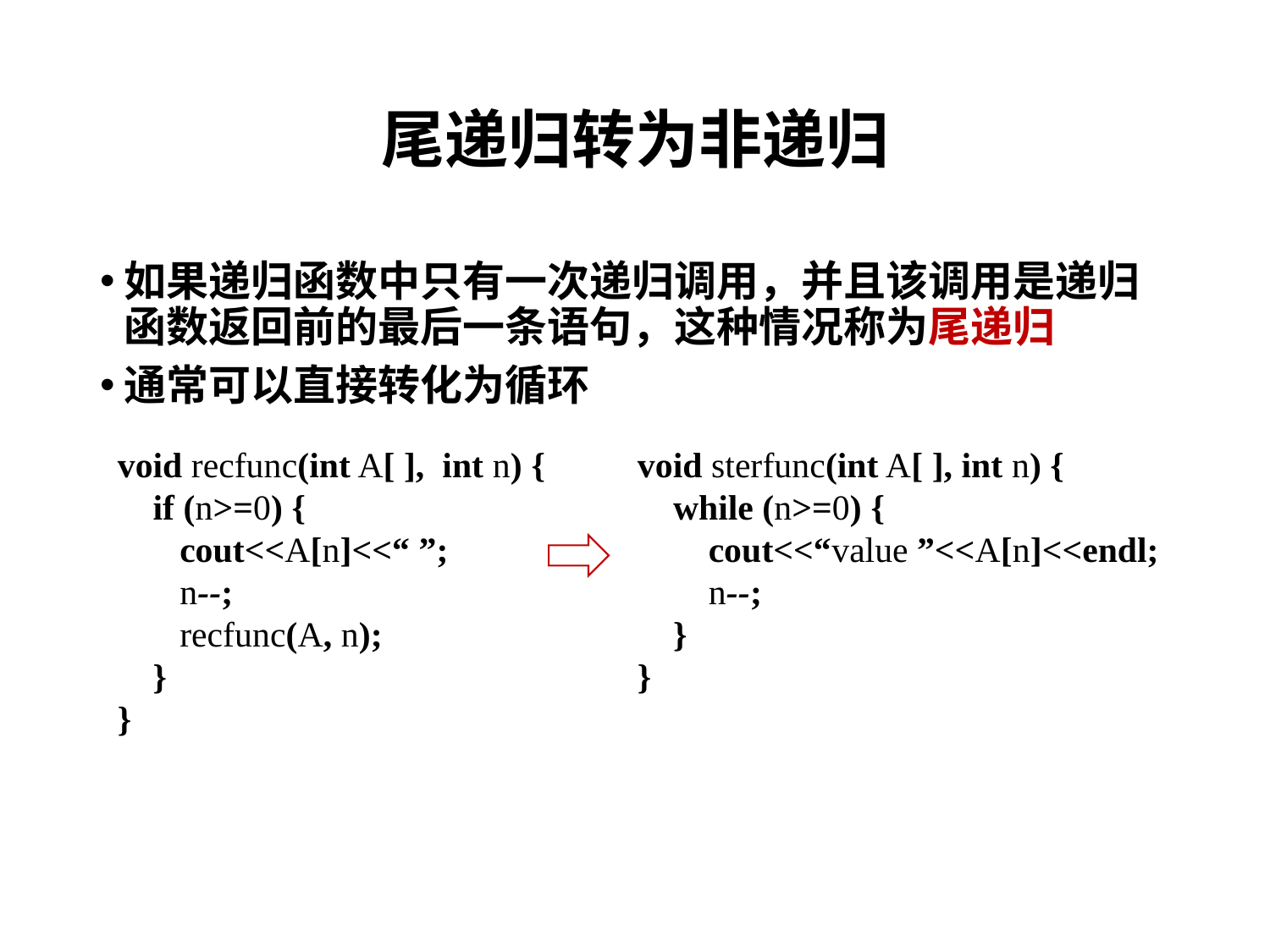

# 尾递归转为非递归
如果递归函数中只有一次递归调用，并且该调用是递归函数返回前的最后一条语句，这种情况称为尾递归
通常可以直接转化为循环
void recfunc(int A[ ],  int n) {
    if (n>=0) {
       cout<<A[n]<<“ ”;
       n--;
       recfunc(A, n);
    }
}
void sterfunc(int A[ ], int n) {
    while (n>=0) {
        cout<<“value ”<<A[n]<<endl;
        n--;
    }
}